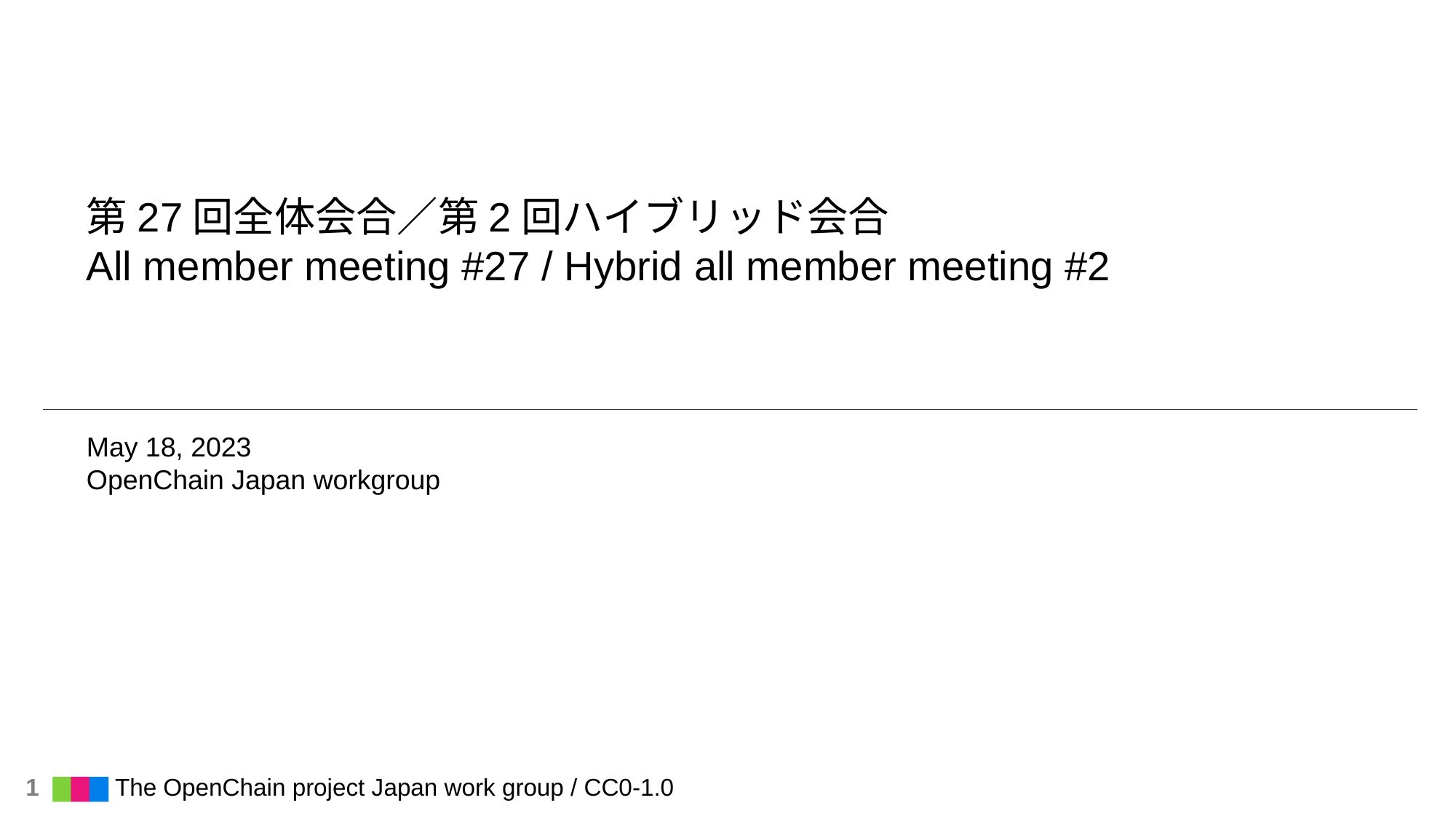

# 第27回全体会合／第2回ハイブリッド会合 All member meeting #27 / Hybrid all member meeting #2
May 18, 2023
OpenChain Japan workgroup